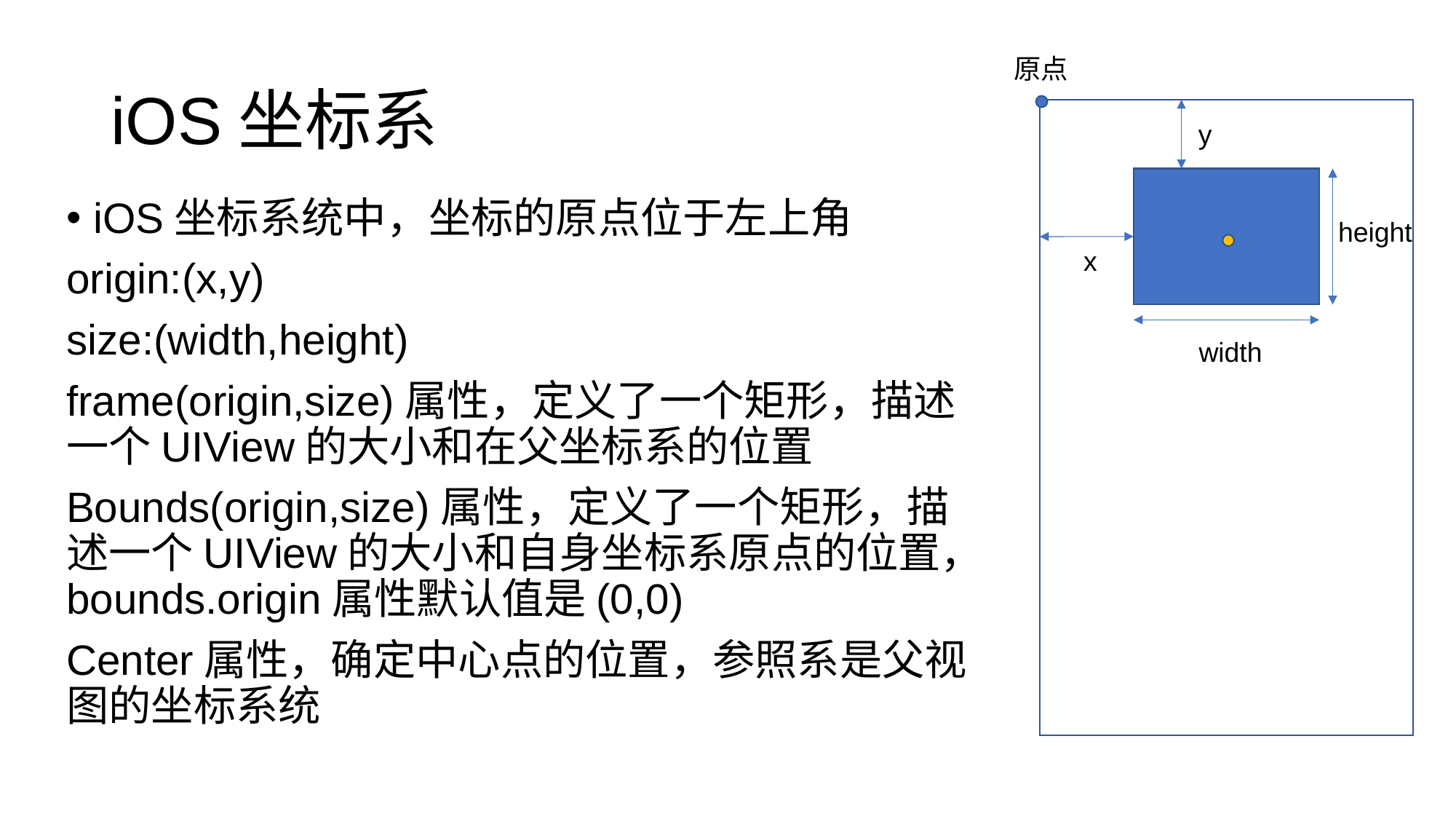

# iOS坐标系
原点

y

iOS坐标系统中，坐标的原点位于左上角
origin:(x,y)
size:(width,height)
frame(origin,size)属性，定义了一个矩形，描述一个UIView的大小和在父坐标系的位置
Bounds(origin,size)属性，定义了一个矩形，描述一个UIView的大小和自身坐标系原点的位置，bounds.origin属性默认值是(0,0)
Center属性，确定中心点的位置，参照系是父视图的坐标系统
height

x
width